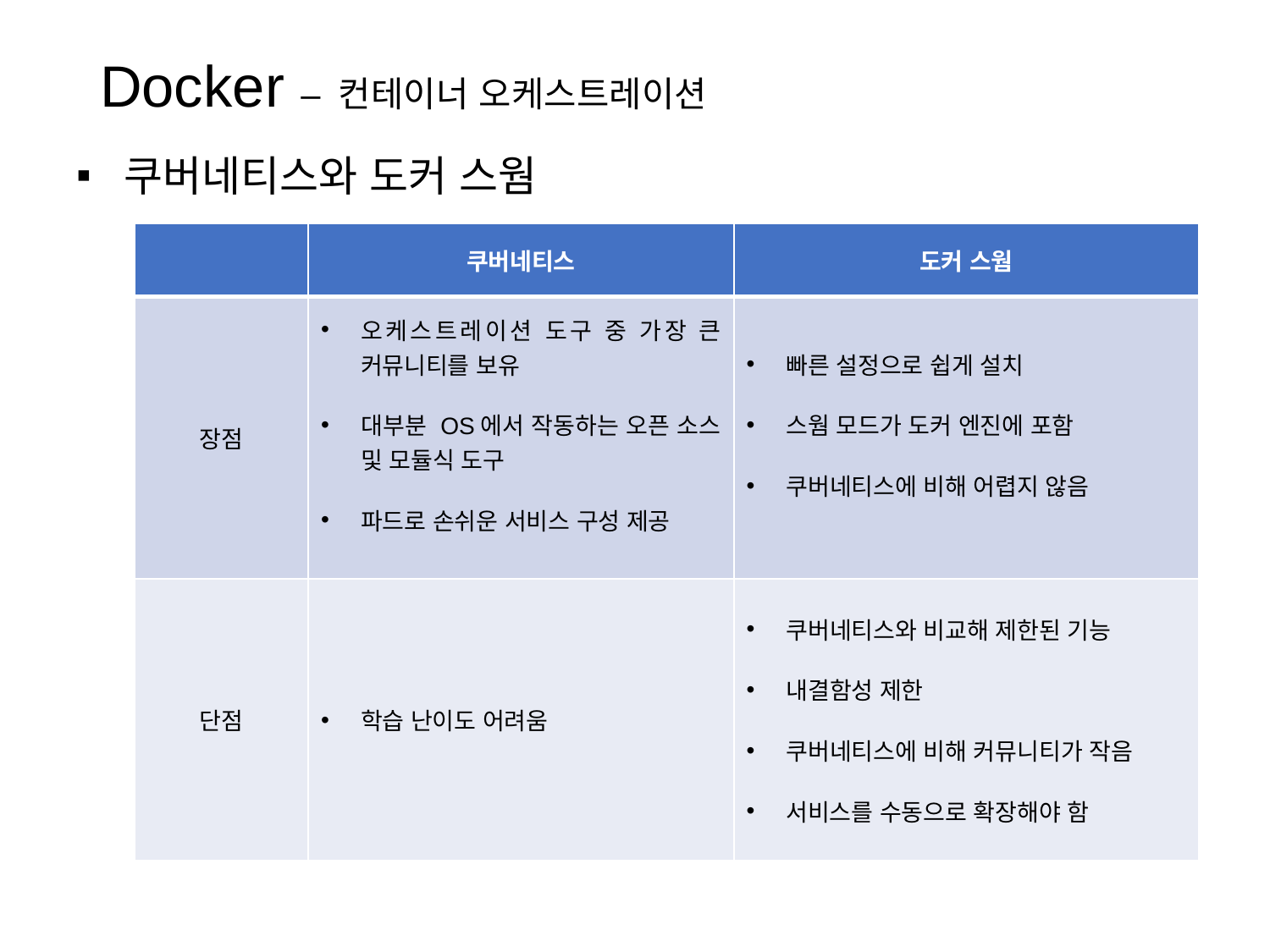

# Docker – 컨테이너 오케스트레이션
쿠버네티스와 도커 스웜
|  | 쿠버네티스 | 도커 스웜 |
| --- | --- | --- |
| 장점 | 오케스트레이션 도구 중 가장 큰 커뮤니티를 보유 대부분 OS에서 작동하는 오픈 소스 및 모듈식 도구 파드로 손쉬운 서비스 구성 제공 | 빠른 설정으로 쉽게 설치 스웜 모드가 도커 엔진에 포함 쿠버네티스에 비해 어렵지 않음 |
| 단점 | 학습 난이도 어려움 | 쿠버네티스와 비교해 제한된 기능 내결함성 제한 쿠버네티스에 비해 커뮤니티가 작음 서비스를 수동으로 확장해야 함 |